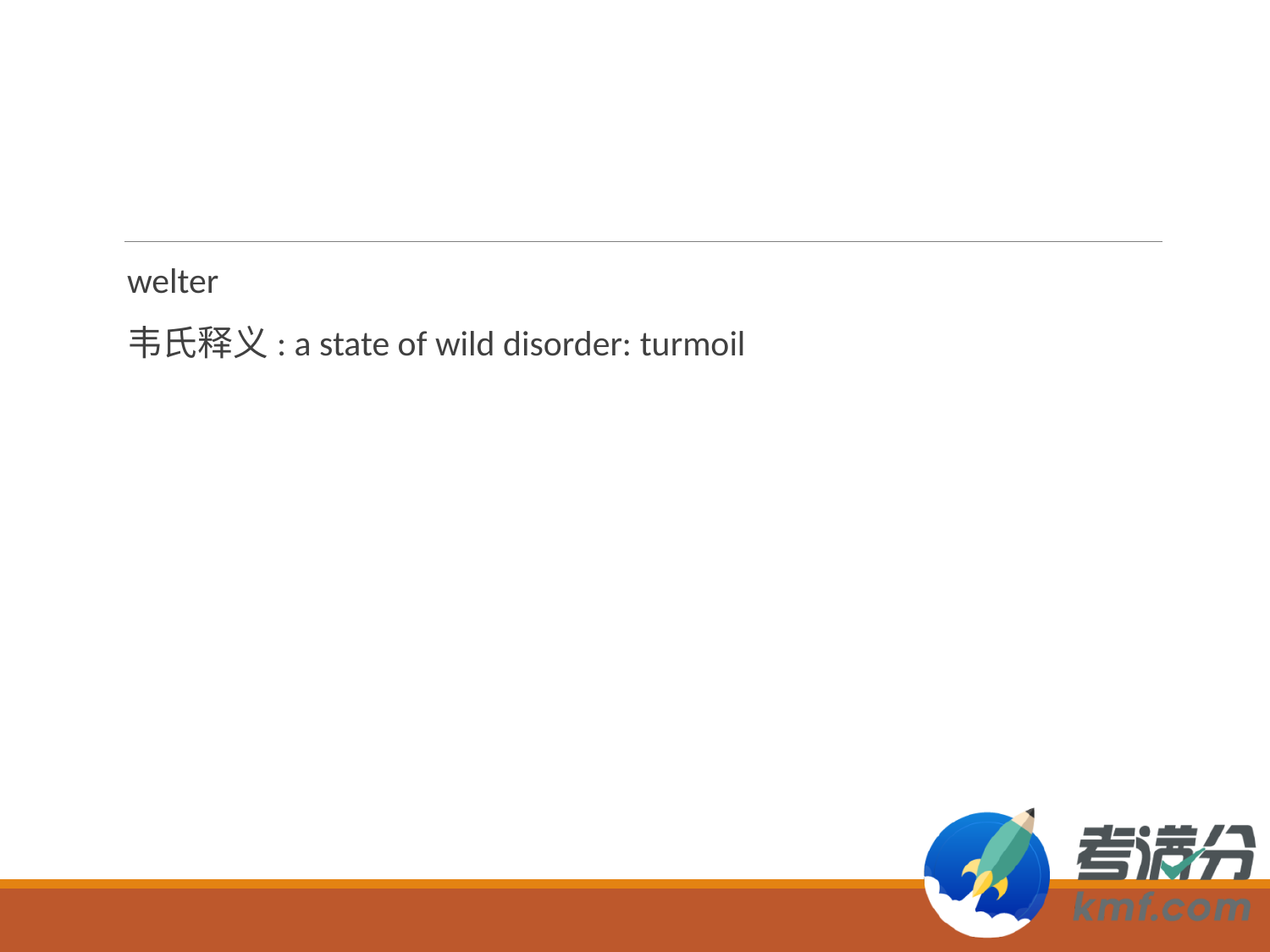

#
welter
韦氏释义: a state of wild disorder: turmoil